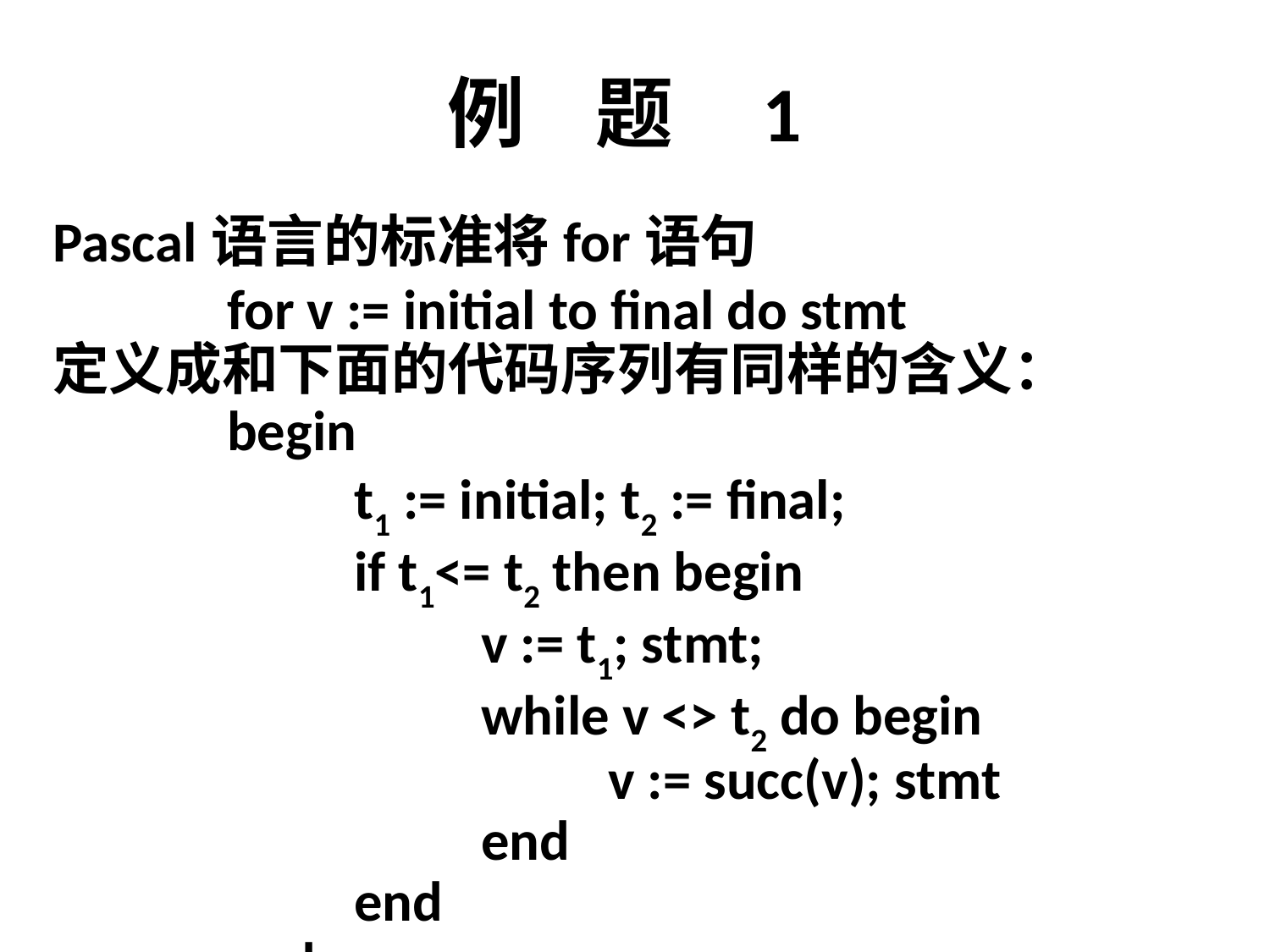

# 例    题    1
Pascal语言的标准将for语句
		for v := initial to final do stmt
定义成和下面的代码序列有同样的含义：
		begin
			t1 := initial; t2 := final;
			if t1<= t2 then begin
				v := t1; stmt;
				while v <> t2 do begin
					v := succ(v); stmt
				end
			end
		end